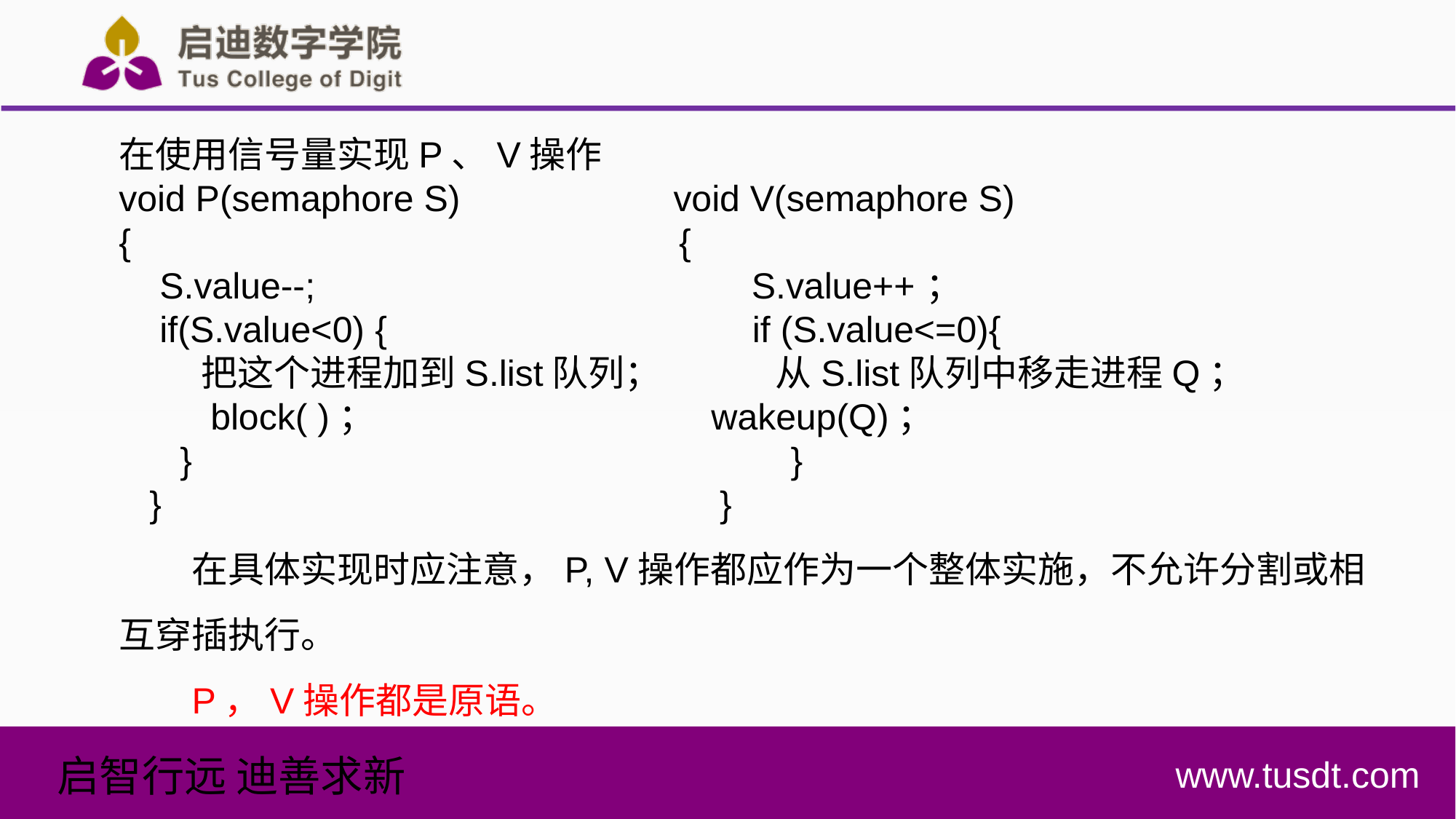

在使用信号量实现P、V操作
void P(semaphore S)                     void V(semaphore S)
{                                                      {
    S.value--;                                           S.value++；
    if(S.value<0) {                                    if (S.value<=0){
         把这个进程加到S.list队列；              从S.list队列中移走进程Q；
         block( )；                                        wakeup(Q)；
      }                                                           }
   }                                                       }
在具体实现时应注意，P, V操作都应作为一个整体实施，不允许分割或相互穿插执行。
P，V操作都是原语。